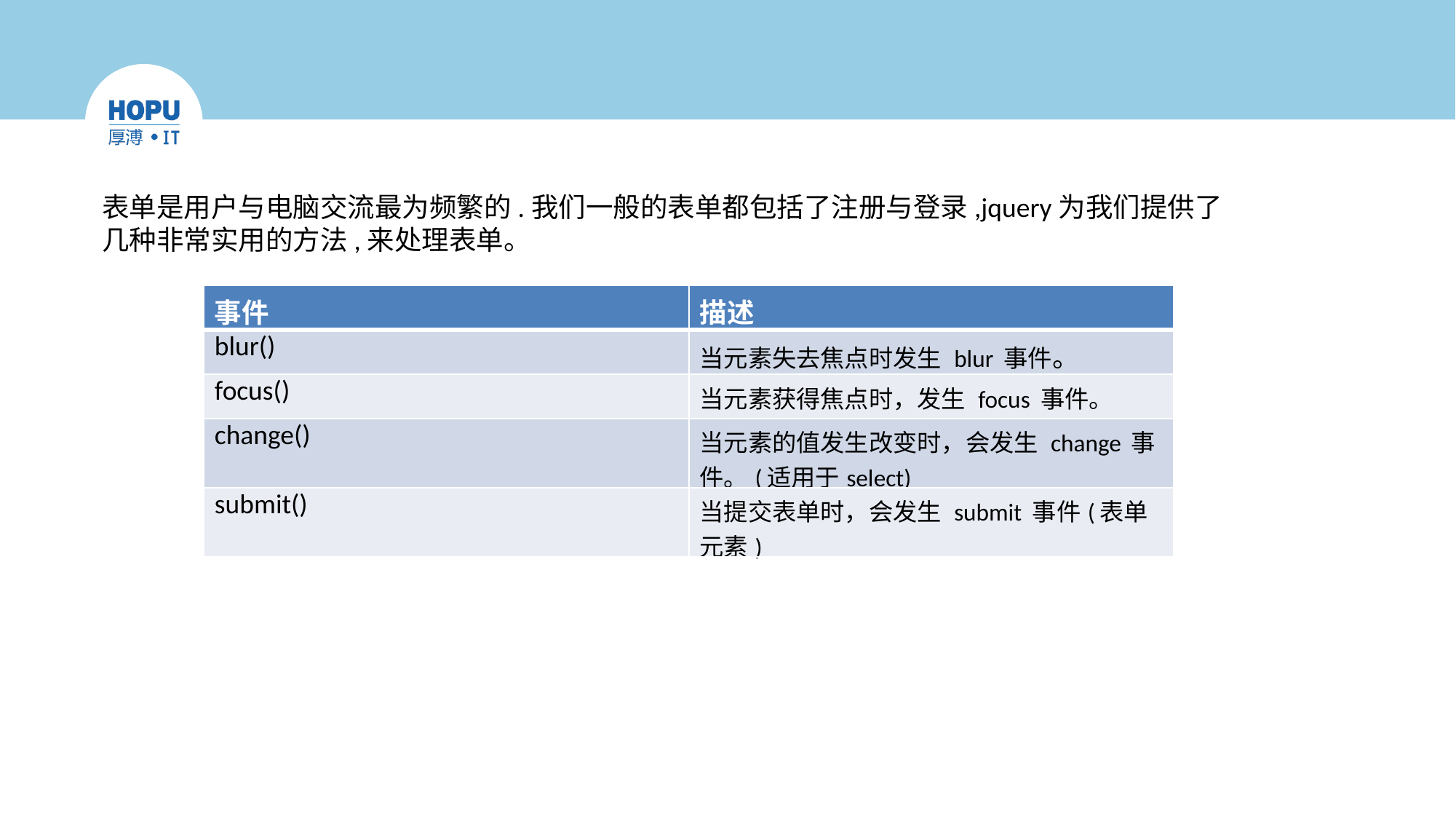

#
表单是用户与电脑交流最为频繁的.我们一般的表单都包括了注册与登录,jquery为我们提供了几种非常实用的方法,来处理表单。
| 事件 | 描述 |
| --- | --- |
| blur() | 当元素失去焦点时发生 blur 事件。 |
| focus() | 当元素获得焦点时，发生 focus 事件。 |
| change() | 当元素的值发生改变时，会发生 change 事件。(适用于select) |
| submit() | 当提交表单时，会发生 submit 事件(表单元素) |